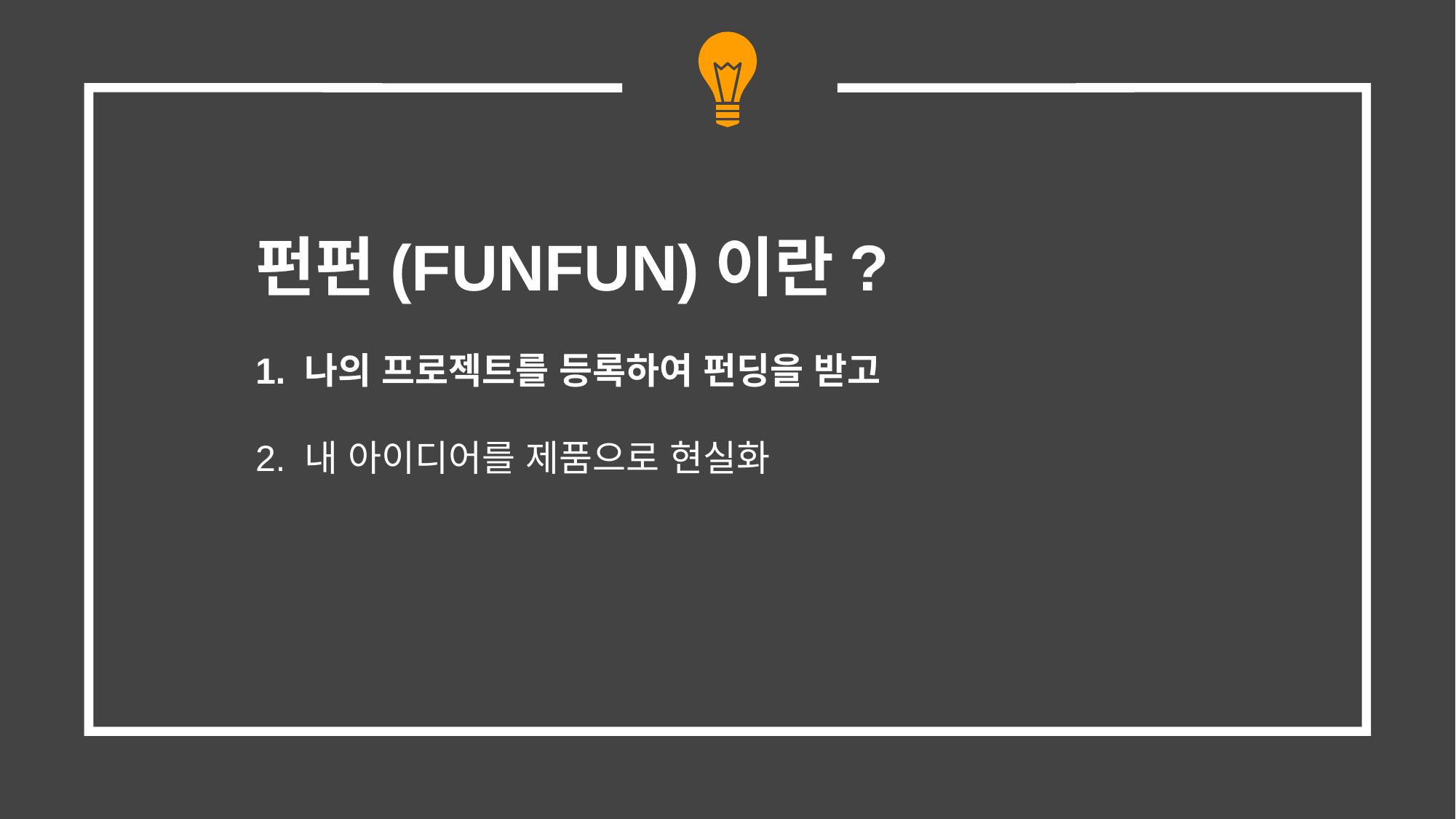

펀펀(FUNFUN)이란?
1. 나의 프로젝트를 등록하여 펀딩을 받고
2. 내 아이디어를 제품으로 현실화